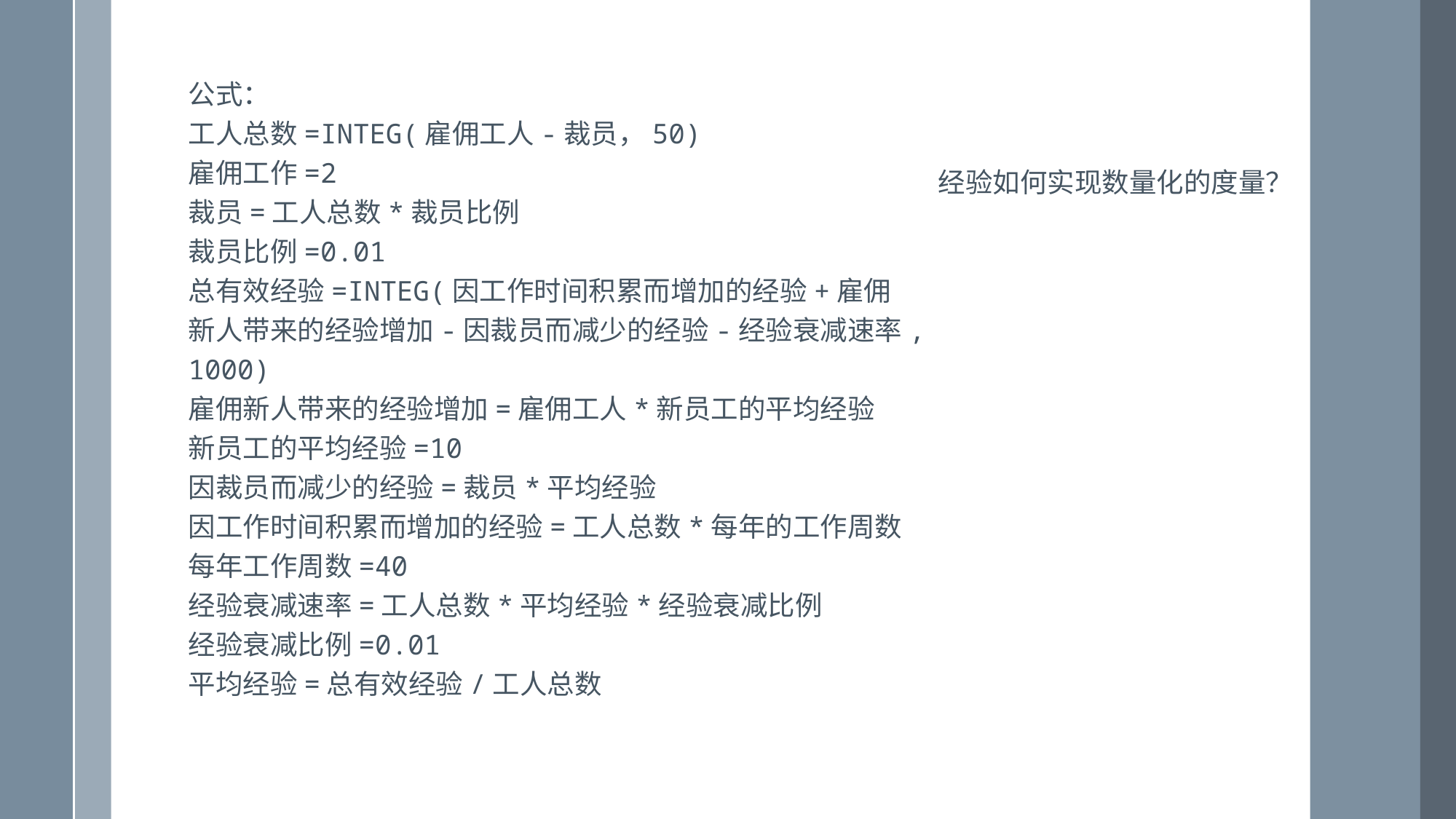

公式：
工人总数=INTEG(雇佣工人-裁员，50)
雇佣工作=2
裁员=工人总数*裁员比例
裁员比例=0.01
总有效经验=INTEG(因工作时间积累而增加的经验+雇佣新人带来的经验增加-因裁员而减少的经验-经验衰减速率,1000)
雇佣新人带来的经验增加=雇佣工人*新员工的平均经验
新员工的平均经验=10
因裁员而减少的经验=裁员*平均经验
因工作时间积累而增加的经验=工人总数*每年的工作周数
每年工作周数=40
经验衰减速率=工人总数*平均经验*经验衰减比例
经验衰减比例=0.01
平均经验=总有效经验/工人总数

经验如何实现数量化的度量？